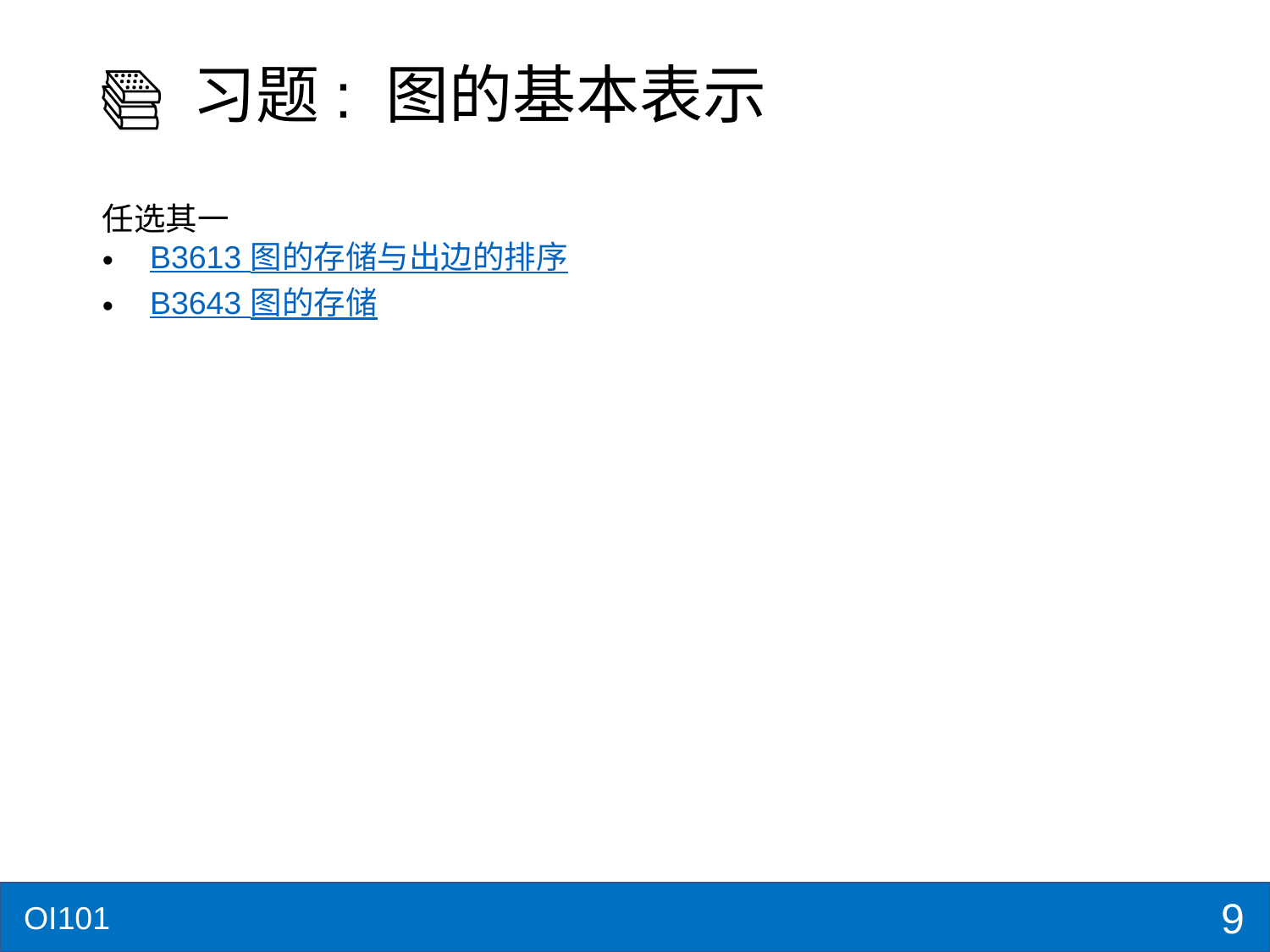

# 📚 习题: 图的基本表示
任选其一
B3613 图的存储与出边的排序
B3643 图的存储
9